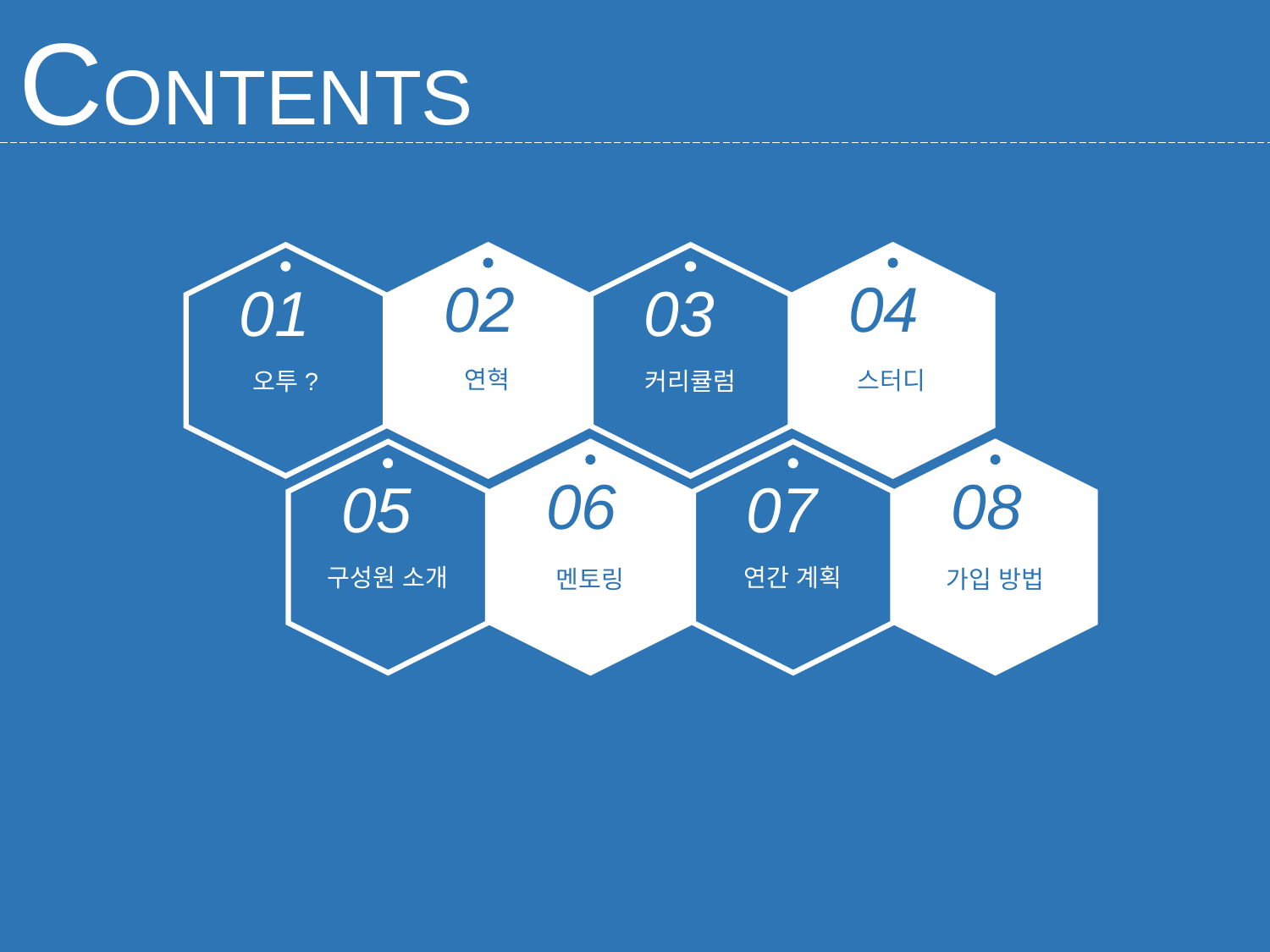

CONTENTS

01
오투?

02
연혁

03
커리큘럼

04
스터디

05
구성원 소개

06
멘토링

07
연간 계획

08
가입 방법